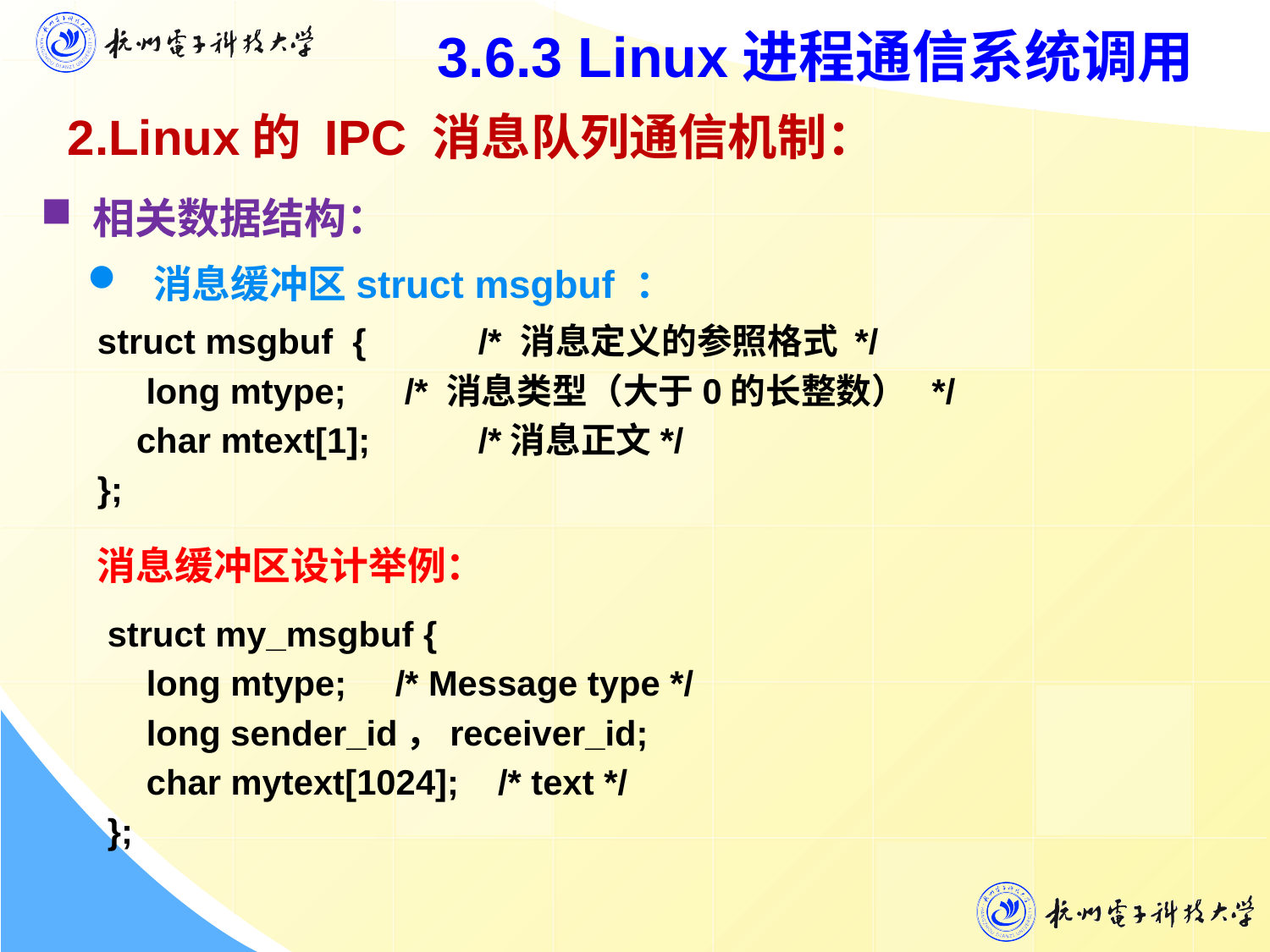

3.6.3 Linux进程通信系统调用
2.Linux的 IPC 消息队列通信机制：
 相关数据结构：
  消息缓冲区struct msgbuf ：
struct msgbuf  {      	/* 消息定义的参照格式 */
     long mtype;      /* 消息类型（大于0的长整数）  */
    char mtext[1]; 	/*消息正文*/
};
消息缓冲区设计举例：
struct my_msgbuf {
    long mtype;     /* Message type */
    long sender_id，receiver_id;
    char mytext[1024];    /* text */
};